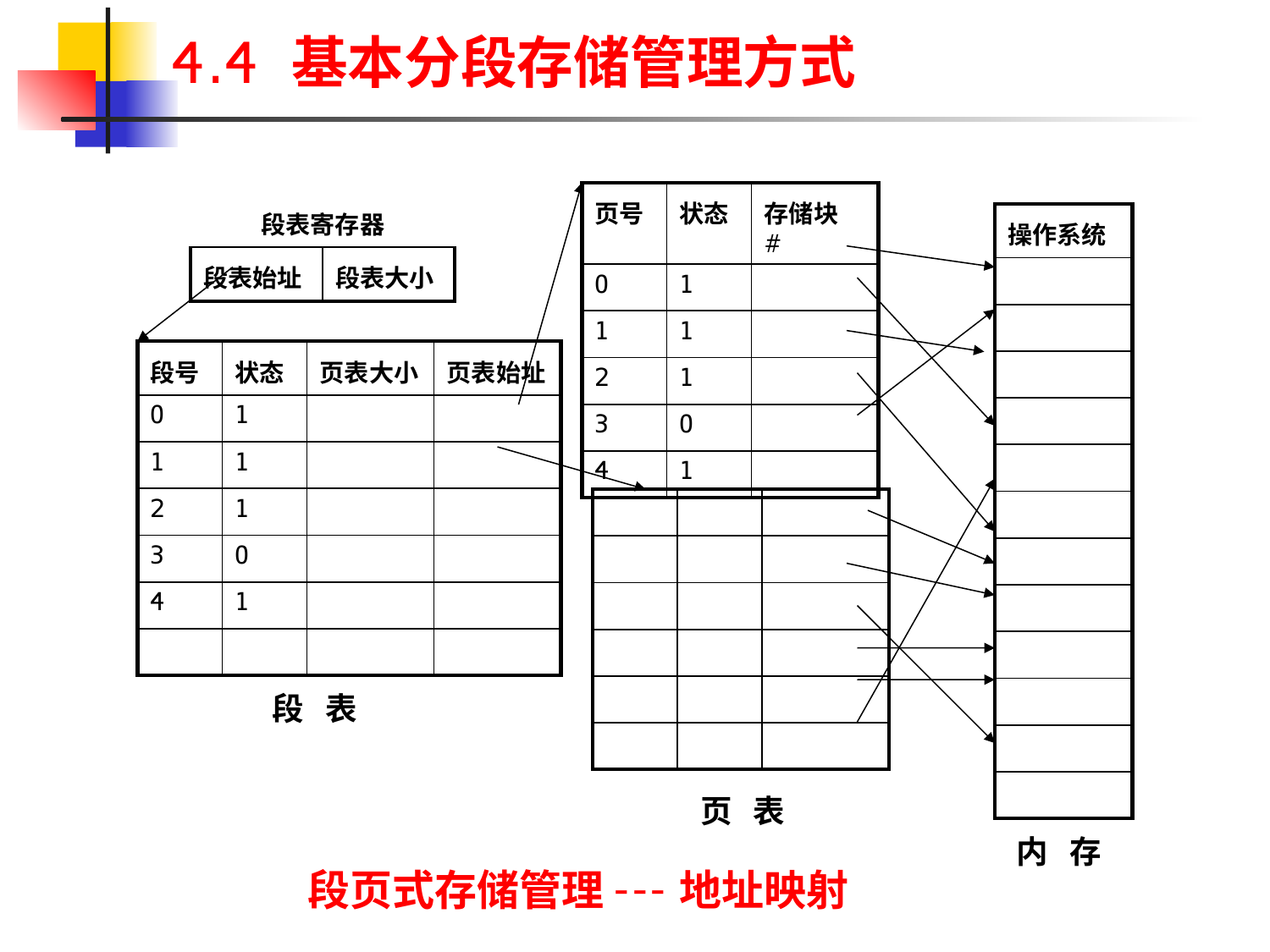

# 4.4 基本分段存储管理方式

| 页号 | 状态 | 存储块# |
| --- | --- | --- |
| 0 | 1 |  |
| 1 | 1 |  |
| 2 | 1 |  |
| 3 | 0 |  |
| 4 | 1 |  |
| 段表寄存器 |  |
| --- | --- |
| 段表始址 | 段表大小 |
| 操作系统 |
| --- |
|  |
|  |
|  |
|  |
|  |
|  |
|  |
|  |
|  |
|  |
|  |
|  |

| 段号 | 状态 | 页表大小 | 页表始址 |
| --- | --- | --- | --- |
| 0 | 1 |  |  |
| 1 | 1 |  |  |
| 2 | 1 |  |  |
| 3 | 0 |  |  |
| 4 | 1 |  |  |
|  |  |  |  |

|  |  |  |
| --- | --- | --- |
|  |  |  |
|  |  |  |
|  |  |  |
|  |  |  |
|  |  |  |

段   表
页   表
内   存
段页式存储管理---地址映射